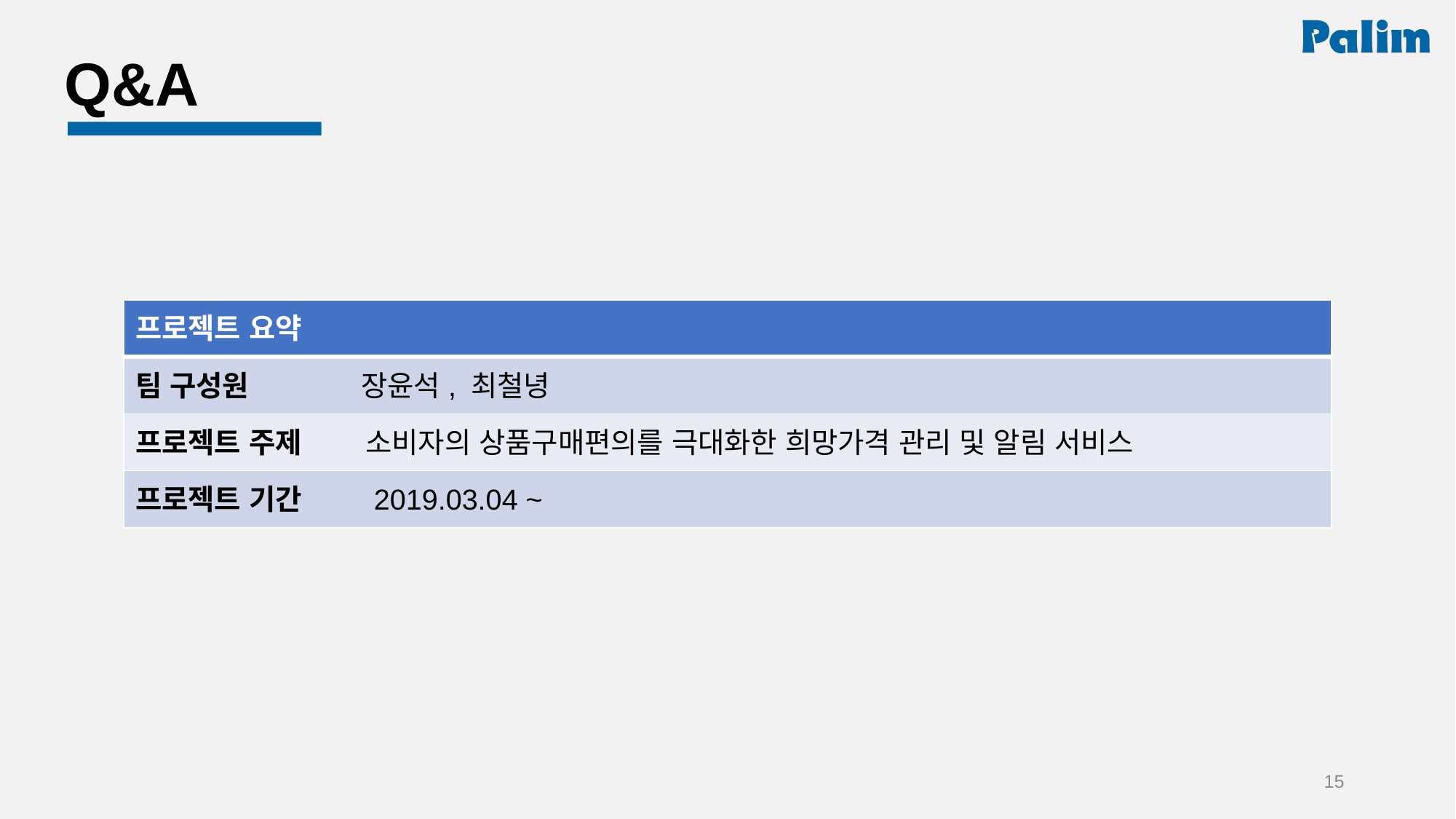

# Q&A
| 프로젝트 요약 |
| --- |
| 팀 구성원 장윤석, 최철녕 |
| 프로젝트 주제 소비자의 상품구매편의를 극대화한 희망가격 관리 및 알림 서비스 |
| 프로젝트 기간 2019.03.04 ~ |
15